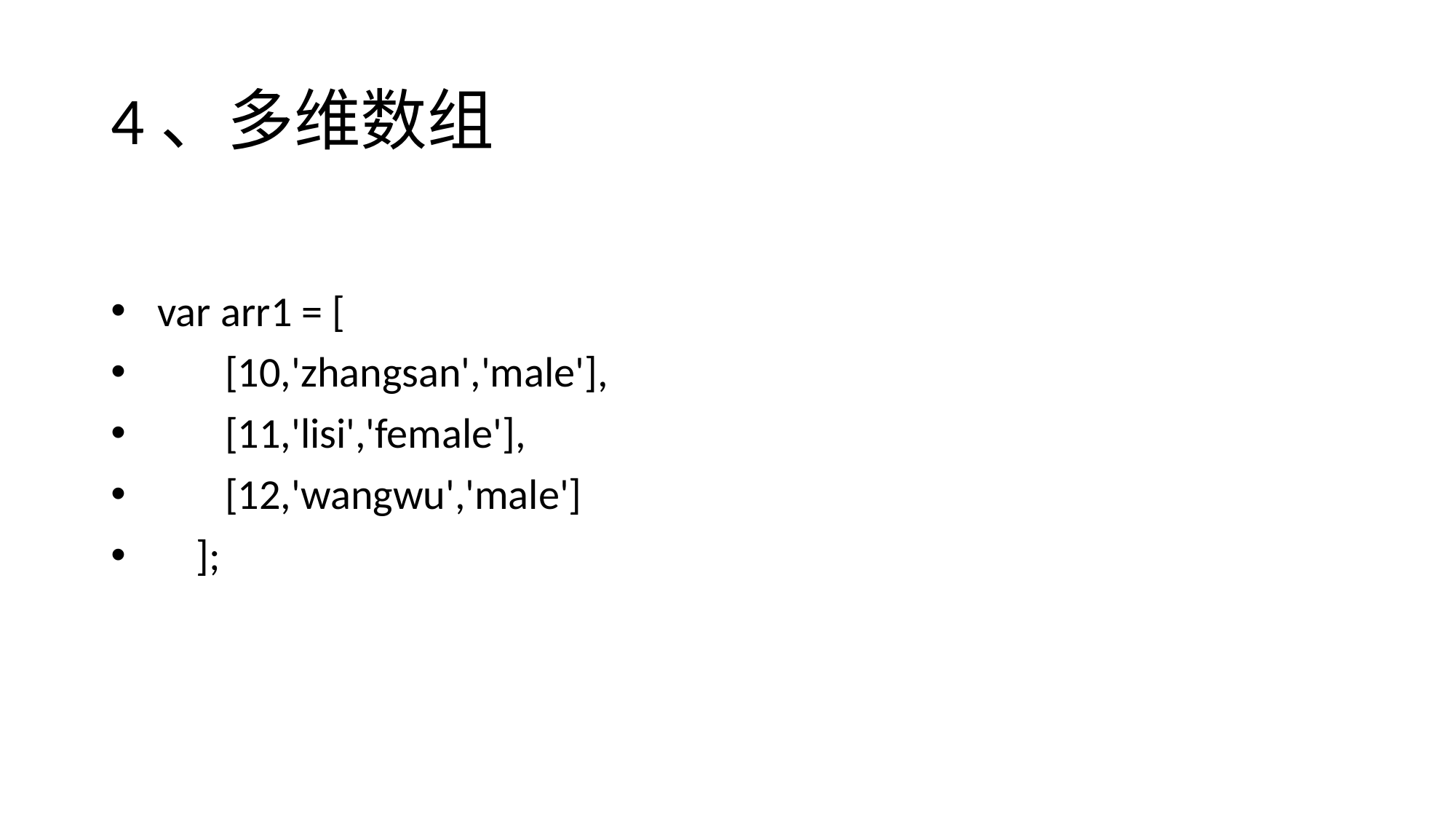

# 4、多维数组

  var arr1 = [
         [10,'zhangsan','male'],
         [11,'lisi','female'],
         [12,'wangwu','male']
      ];